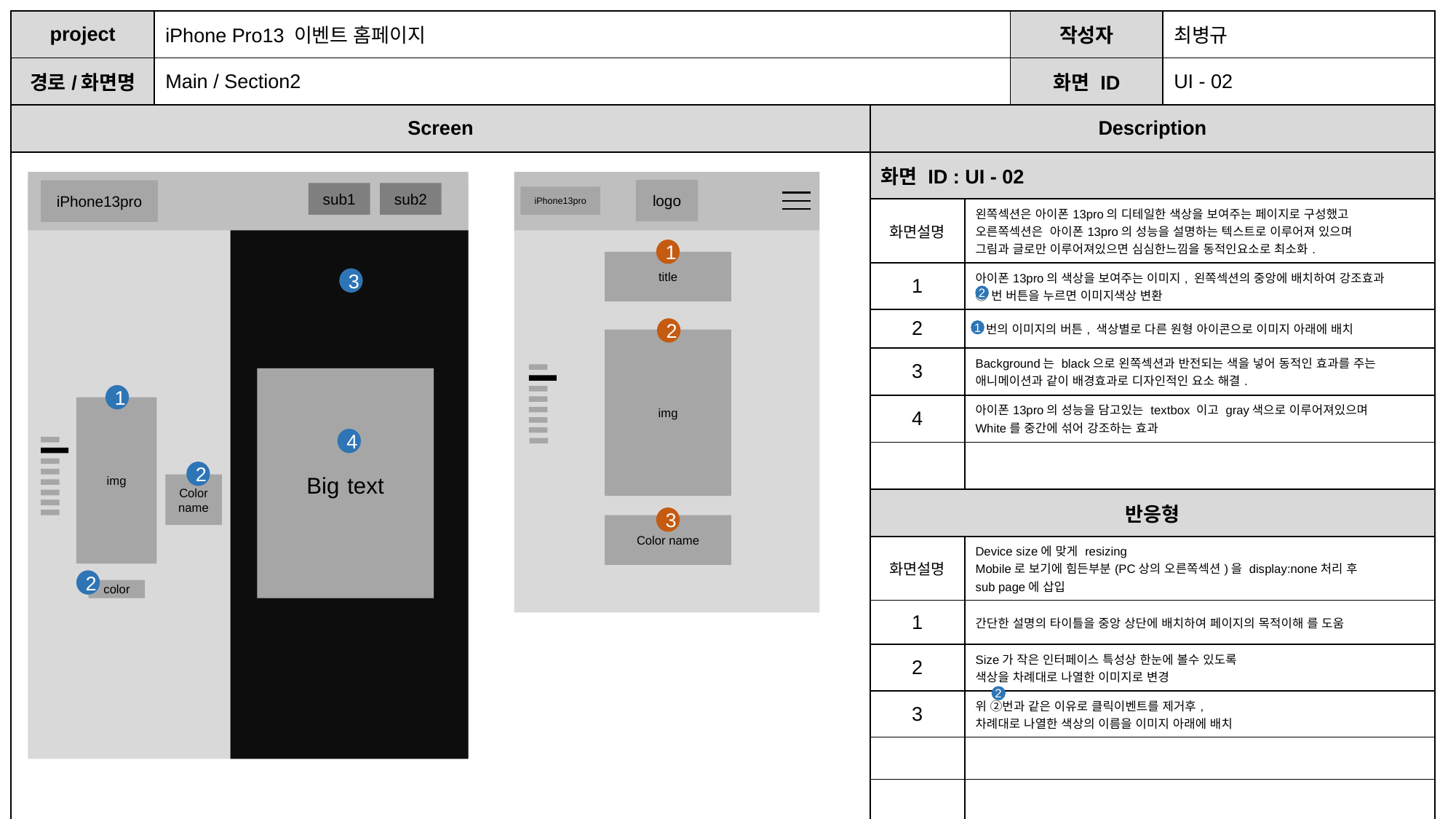

| project | iPhone Pro13 이벤트 홈페이지 |  |  | 작성자 | 최병규 |
| --- | --- | --- | --- | --- | --- |
| 경로/화면명 | Main / Section2 |  |  | 화면 ID | UI - 02 |
| Screen |  | Description |  |  |  |
|  |  | 화면 ID : UI - 02 |  |  |  |
|  |  | 화면설명 | 왼쪽섹션은 아이폰13pro의 디테일한 색상을 보여주는 페이지로 구성했고 오른쪽섹션은 아이폰13pro의 성능을 설명하는 텍스트로 이루어져 있으며 그림과 글로만 이루어져있으면 심심한느낌을 동적인요소로 최소화. |  |  |
|  |  | 1 | 아이폰13pro의 색상을 보여주는 이미지, 왼쪽섹션의 중앙에 배치하여 강조효과 ②번 버튼을 누르면 이미지색상 변환 |  |  |
|  |  | 2 | 번의 이미지의 버튼, 색상별로 다른 원형 아이콘으로 이미지 아래에 배치 |  |  |
|  |  | 3 | Background는 black으로 왼쪽섹션과 반전되는 색을 넣어 동적인 효과를 주는 애니메이션과 같이 배경효과로 디자인적인 요소 해결. |  |  |
|  |  | 4 | 아이폰13pro의 성능을 담고있는 textbox 이고 gray색으로 이루어져있으며 White를 중간에 섞어 강조하는 효과 |  |  |
|  |  |  |  |  |  |
|  |  | 반응형 |  |  |  |
|  |  | 화면설명 | Device size에 맞게 resizing Mobile로 보기에 힘든부분(PC상의 오른쪽섹션)을 display:none처리 후 sub page에 삽입 |  |  |
|  |  | 1 | 간단한 설명의 타이틀을 중앙 상단에 배치하여 페이지의 목적이해 를 도움 |  |  |
|  |  | 2 | Size가 작은 인터페이스 특성상 한눈에 볼수 있도록 색상을 차례대로 나열한 이미지로 변경 |  |  |
|  |  | 3 | 위 ②번과 같은 이유로 클릭이벤트를 제거후, 차례대로 나열한 색상의 이름을 이미지 아래에 배치 |  |  |
|  |  |  |  |  |  |
|  |  |  |  |  |  |

logo

iPhone13pro
sub2
sub1
iPhone13pro

1
title
3
2
2
1
img

Big text

1

img

4

2

Color name

3

Color name
2
color
2